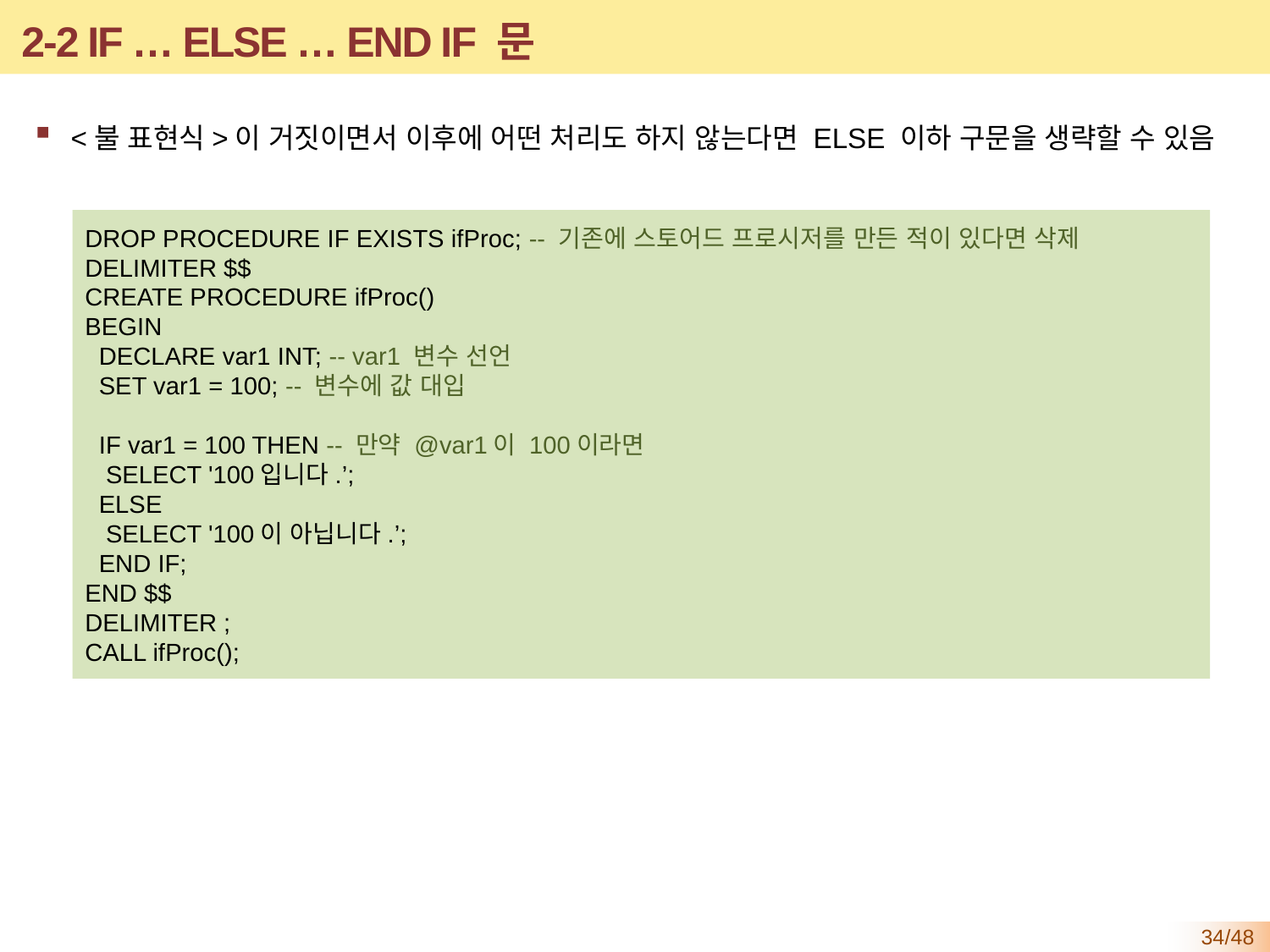

# 2-2 IF … ELSE … END IF 문
<불 표현식>이 거짓이면서 이후에 어떤 처리도 하지 않는다면 ELSE 이하 구문을 생략할 수 있음
DROP PROCEDURE IF EXISTS ifProc; -- 기존에 스토어드 프로시저를 만든 적이 있다면 삭제 DELIMITER $$
CREATE PROCEDURE ifProc()
BEGIN
  DECLARE var1 INT; -- var1 변수 선언
  SET var1 = 100; -- 변수에 값 대입

  IF var1 = 100 THEN -- 만약 @var1이 100이라면
   SELECT '100입니다.’;
  ELSE
   SELECT '100이 아닙니다.’;
  END IF;
END $$
DELIMITER ;
CALL ifProc();